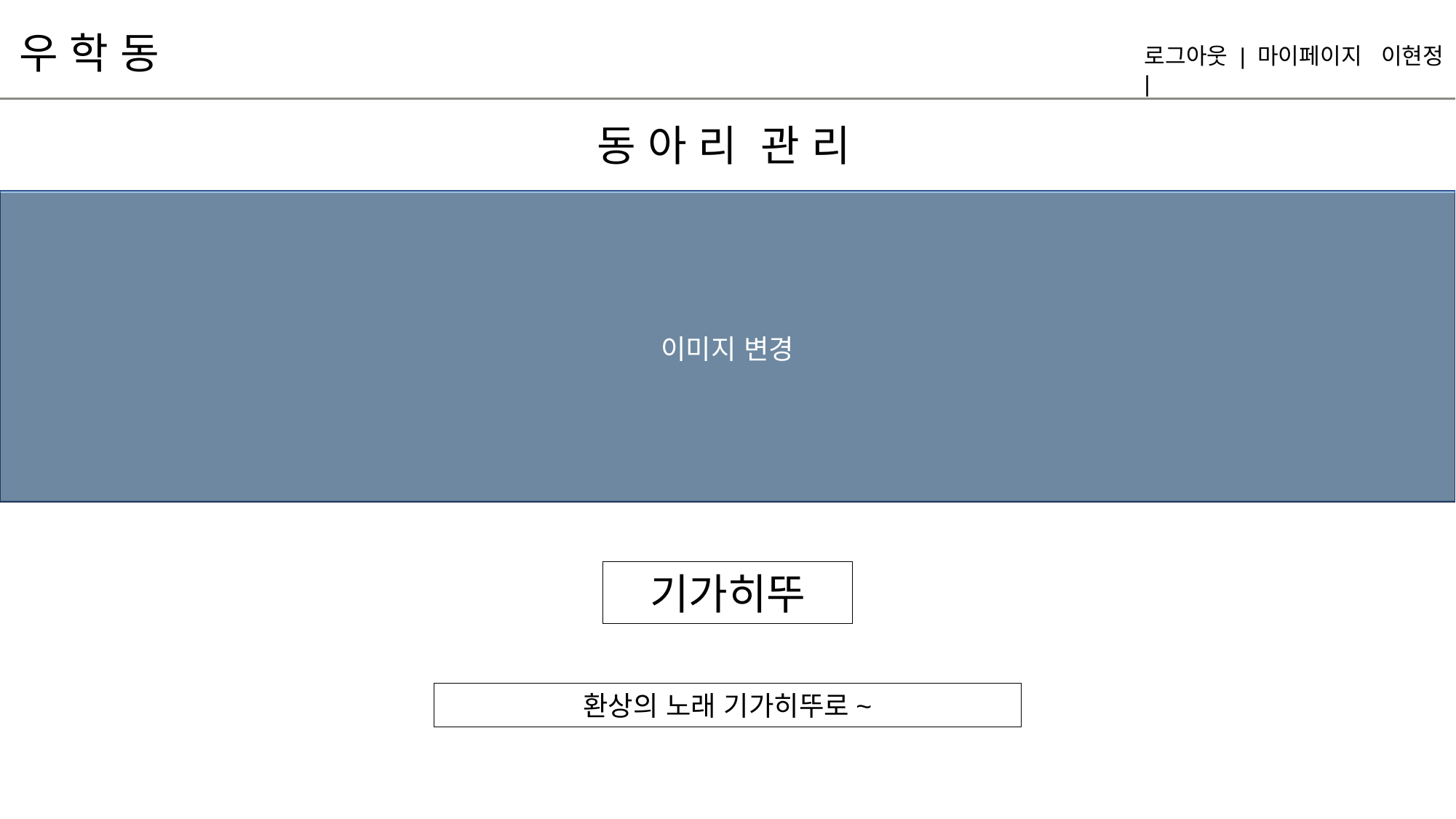

우 학 동
로그아웃 | 마이페이지 |
이현정
동 아 리  관 리

이미지 변경
기가히뚜
환상의 노래 기가히뚜로~